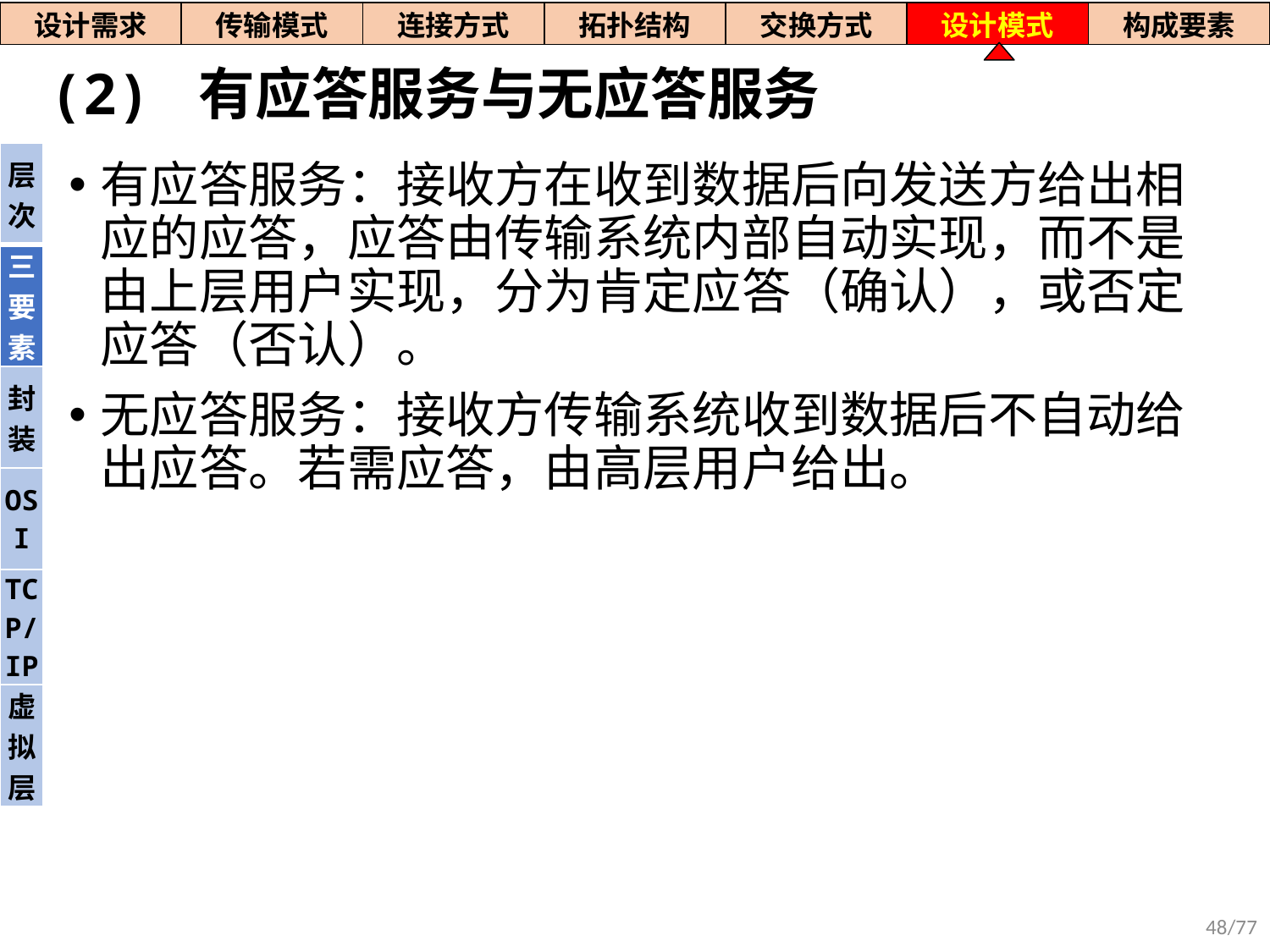

| 设计需求 | 传输模式 | 连接方式 | 拓扑结构 | 交换方式 | 设计模式 | 构成要素 |
| --- | --- | --- | --- | --- | --- | --- |

# (2) 有应答服务与无应答服务
| 层次 |
| --- |
| 三要素 |
| 封装 |
| OSI |
| TCP/IP |
| 虚拟层 |
有应答服务：接收方在收到数据后向发送方给出相应的应答，应答由传输系统内部自动实现，而不是由上层用户实现，分为肯定应答（确认），或否定应答（否认）。
无应答服务：接收方传输系统收到数据后不自动给出应答。若需应答，由高层用户给出。

48/77